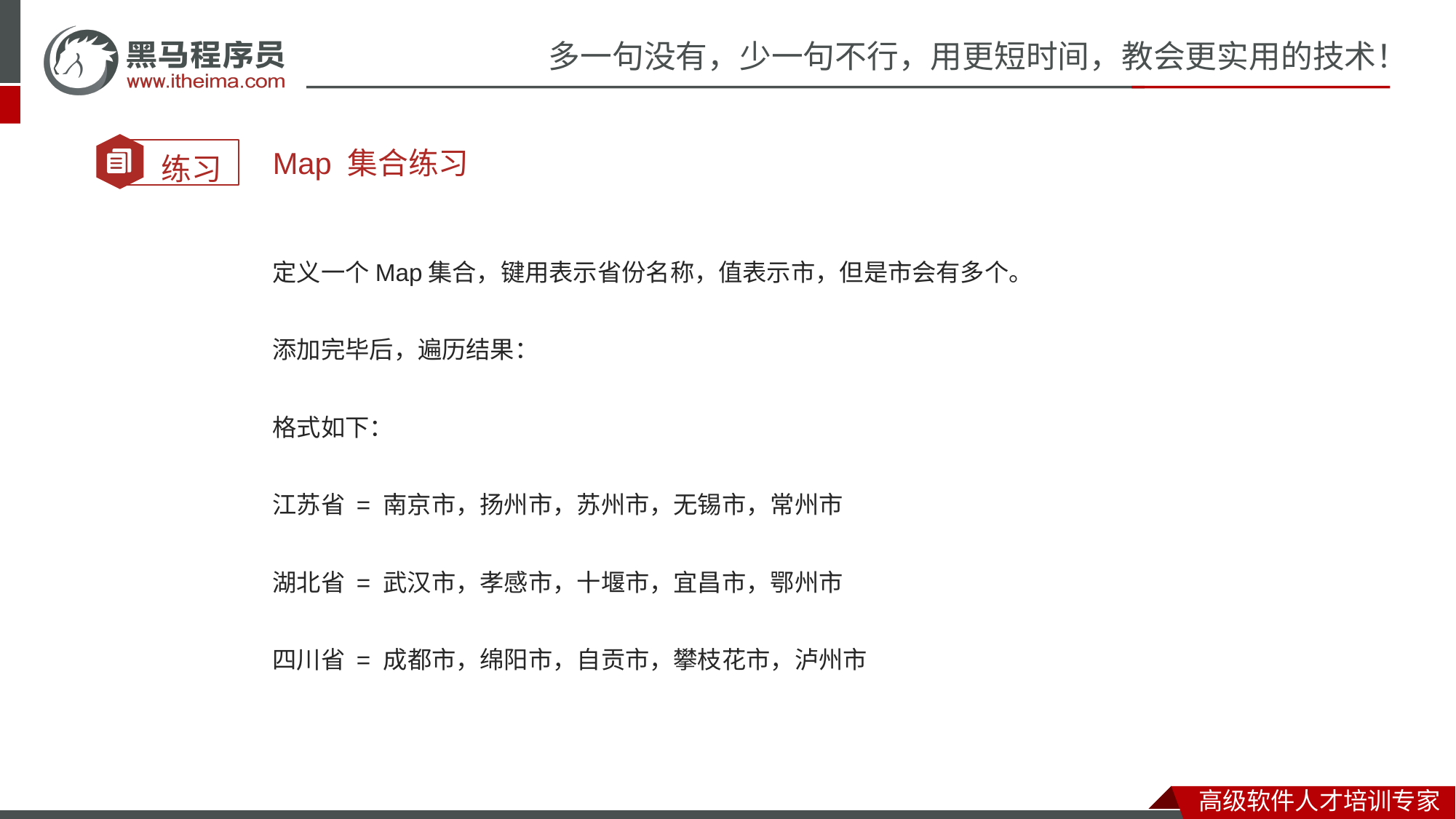

Map 集合练习
定义一个Map集合，键用表示省份名称，值表示市，但是市会有多个。
添加完毕后，遍历结果：
格式如下：
江苏省 = 南京市，扬州市，苏州市，无锡市，常州市
湖北省 = 武汉市，孝感市，十堰市，宜昌市，鄂州市
四川省 = 成都市，绵阳市，自贡市，攀枝花市，泸州市